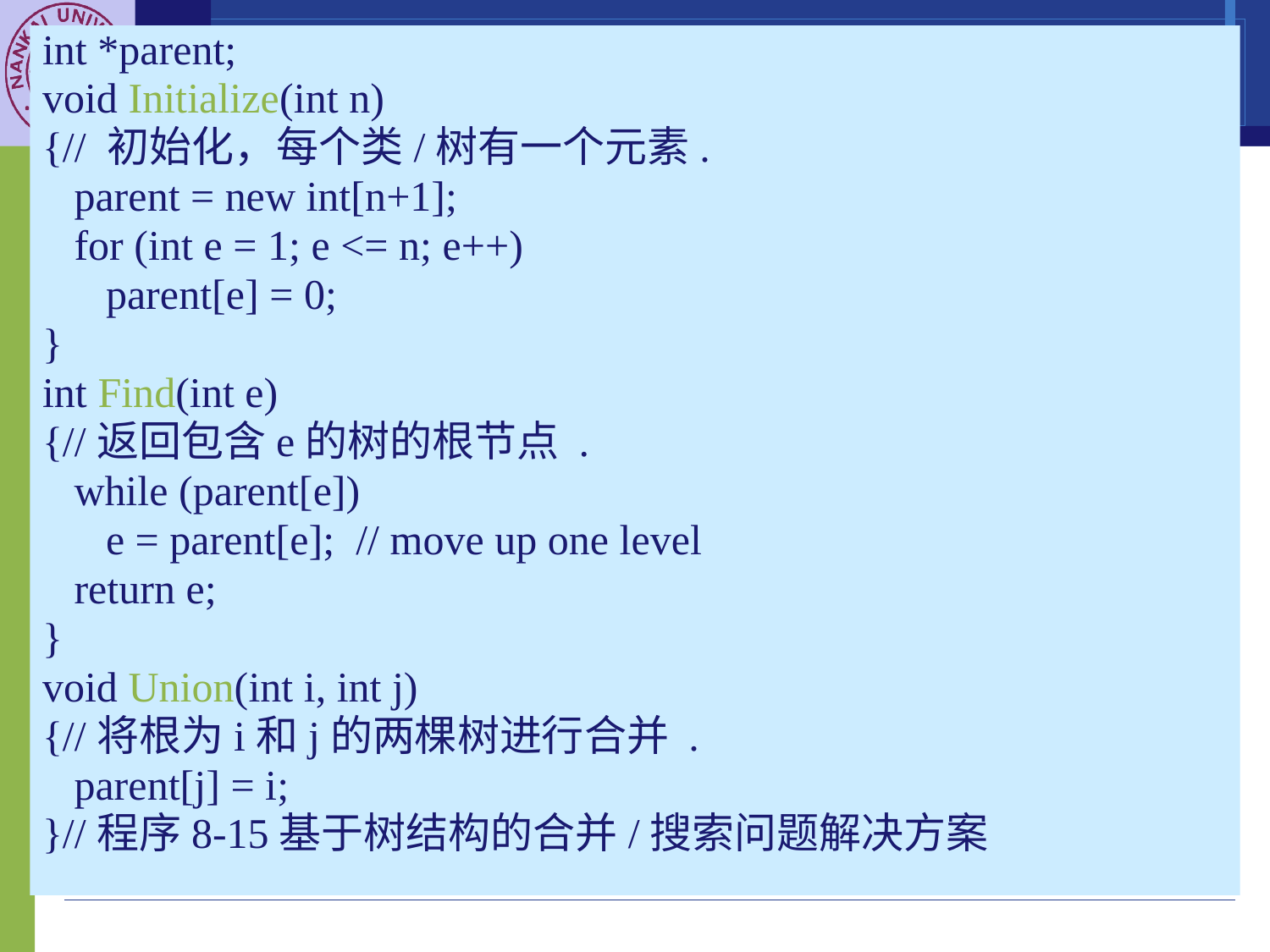

int *parent;
void Initialize(int n)
{// 初始化，每个类/树有一个元素.
   parent = new int[n+1];
   for (int e = 1; e <= n; e++)
      parent[e] = 0;
}
int Find(int e)
{//返回包含e的树的根节点 .
   while (parent[e])
      e = parent[e];  // move up one level
   return e;
}
void Union(int i, int j)
{//将根为i和j的两棵树进行合并 .
   parent[j] = i;
}//程序8-15基于树结构的合并/搜索问题解决方案
8.10.2	在线等价类
91

91